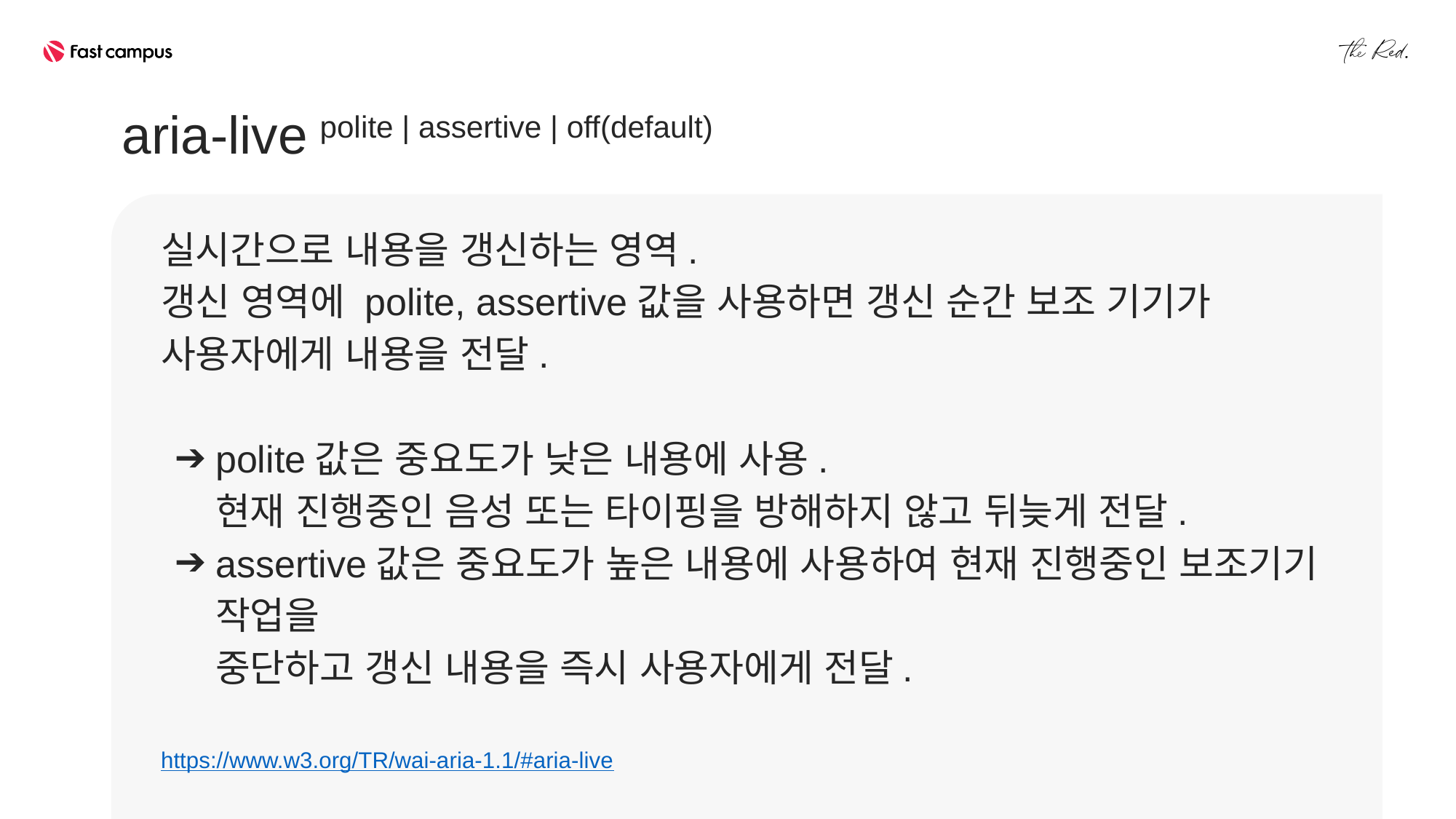

aria-live polite | assertive | off(default)
실시간으로 내용을 갱신하는 영역.
갱신 영역에 polite, assertive값을 사용하면 갱신 순간 보조 기기가 사용자에게 내용을 전달.

polite값은 중요도가 낮은 내용에 사용.
현재 진행중인 음성 또는 타이핑을 방해하지 않고 뒤늦게 전달.
assertive값은 중요도가 높은 내용에 사용하여 현재 진행중인 보조기기 작업을
중단하고 갱신 내용을 즉시 사용자에게 전달.

https://www.w3.org/TR/wai-aria-1.1/#aria-live